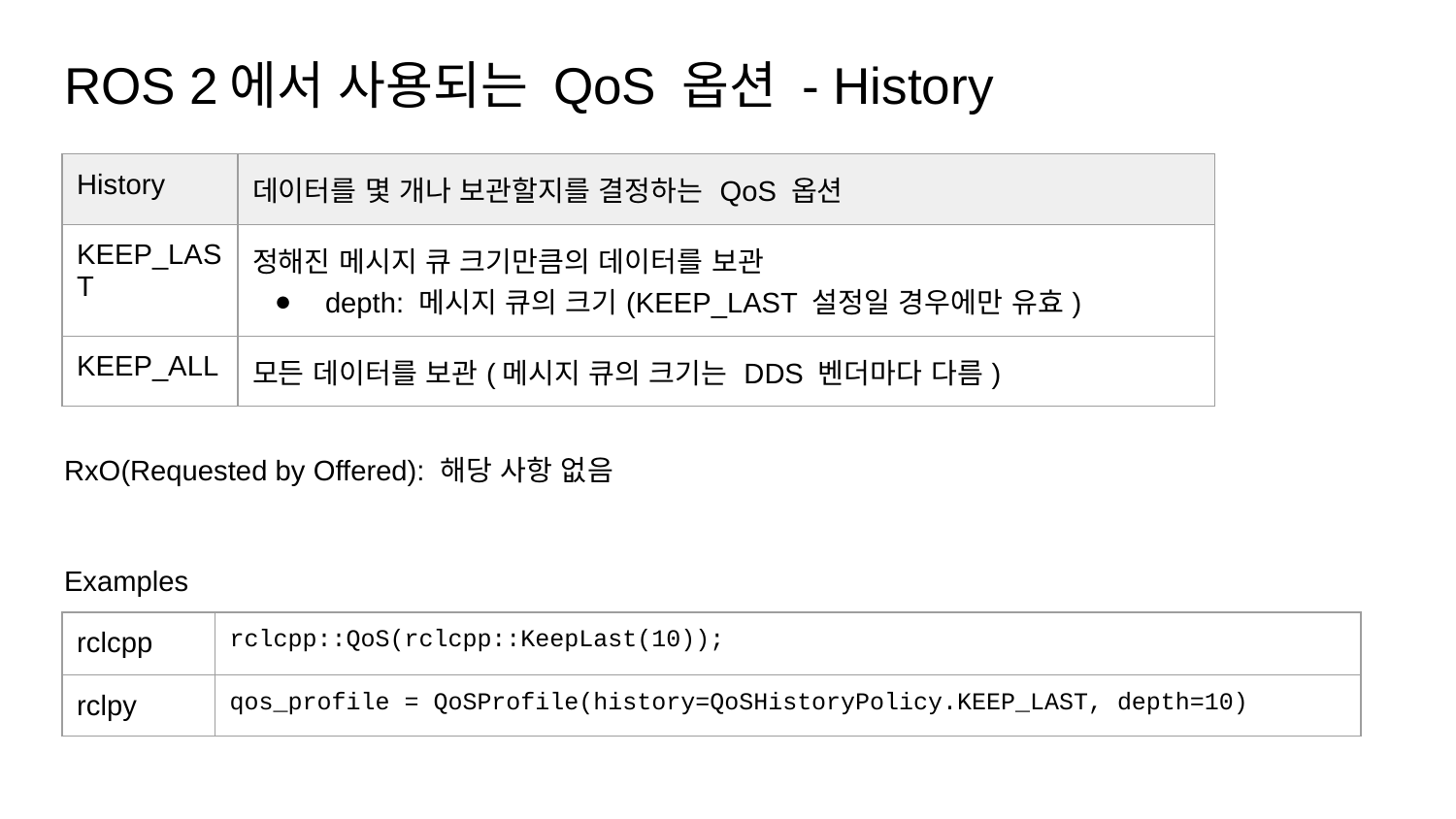

# ROS 2에서 사용되는 QoS 옵션 - History
| History | 데이터를 몇 개나 보관할지를 결정하는 QoS 옵션 |
| --- | --- |
| KEEP\_LAST | 정해진 메시지 큐 크기만큼의 데이터를 보관 depth: 메시지 큐의 크기(KEEP\_LAST 설정일 경우에만 유효) |
| KEEP\_ALL | 모든 데이터를 보관(메시지 큐의 크기는 DDS 벤더마다 다름) |
RxO(Requested by Offered): 해당 사항 없음
Examples
| rclcpp | rclcpp::QoS(rclcpp::KeepLast(10)); |
| --- | --- |
| rclpy | qos\_profile = QoSProfile(history=QoSHistoryPolicy.KEEP\_LAST, depth=10) |